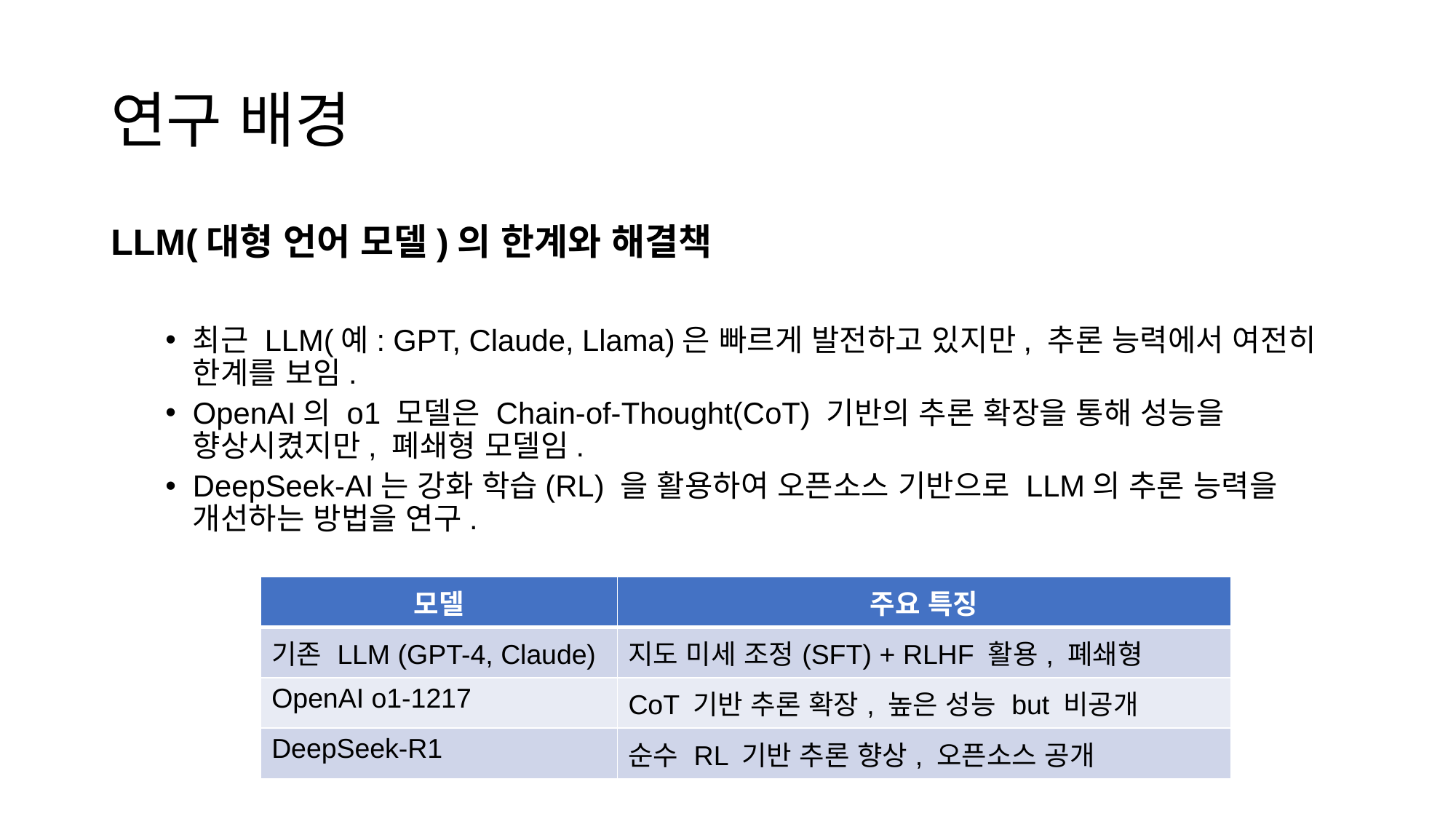

# 연구 배경
LLM(대형 언어 모델)의 한계와 해결책

최근 LLM(예: GPT, Claude, Llama)은 빠르게 발전하고 있지만, 추론 능력에서 여전히 한계를 보임.
OpenAI의 o1 모델은 Chain-of-Thought(CoT) 기반의 추론 확장을 통해 성능을 향상시켰지만, 폐쇄형 모델임.
DeepSeek-AI는 강화 학습(RL) 을 활용하여 오픈소스 기반으로 LLM의 추론 능력을 개선하는 방법을 연구.

| 모델 | 주요 특징 |
| --- | --- |
| 기존 LLM (GPT-4, Claude) | 지도 미세 조정(SFT) + RLHF 활용, 폐쇄형 |
| OpenAI o1-1217 | CoT 기반 추론 확장, 높은 성능 but 비공개 |
| DeepSeek-R1 | 순수 RL 기반 추론 향상, 오픈소스 공개 |